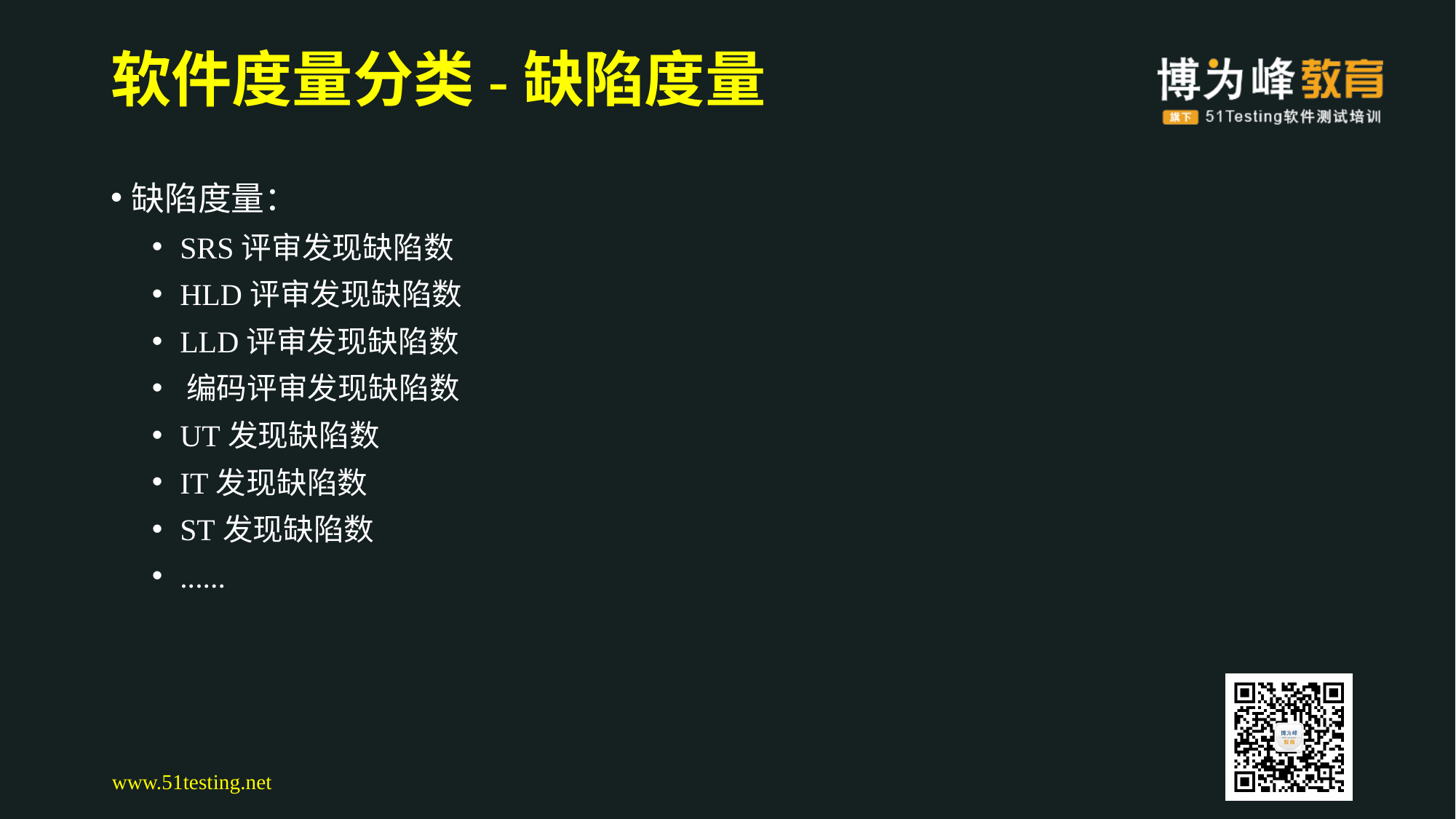

# 软件度量分类-缺陷度量
缺陷度量：
 SRS评审发现缺陷数
 HLD评审发现缺陷数
 LLD评审发现缺陷数
 编码评审发现缺陷数
 UT发现缺陷数
 IT发现缺陷数
 ST发现缺陷数
 ......